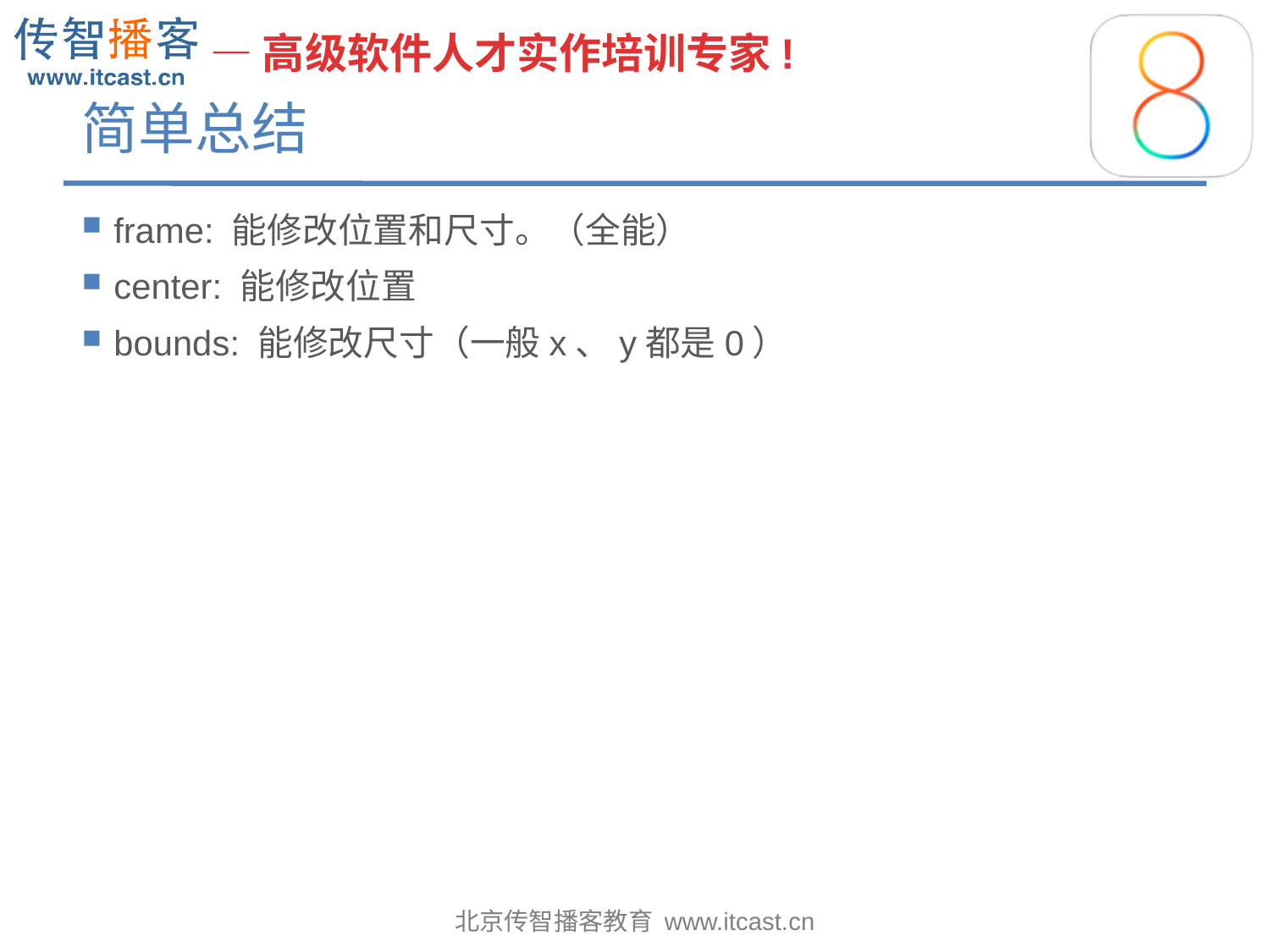

# 简单总结
frame: 能修改位置和尺寸。（全能）
center: 能修改位置
bounds: 能修改尺寸（一般x、y都是0）